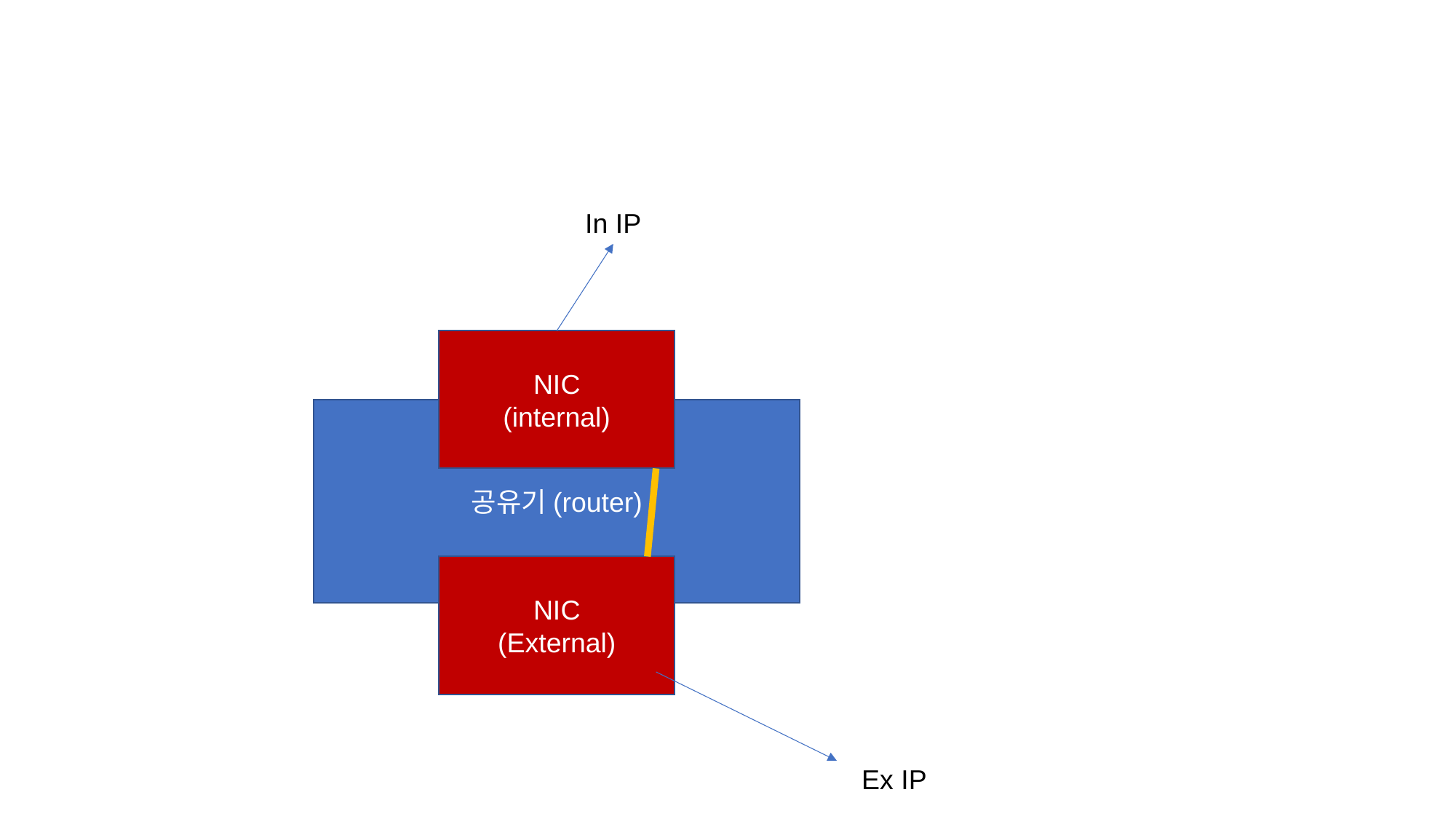

In IP
NIC
(internal)
공유기(router)
NIC
(External)
Ex IP